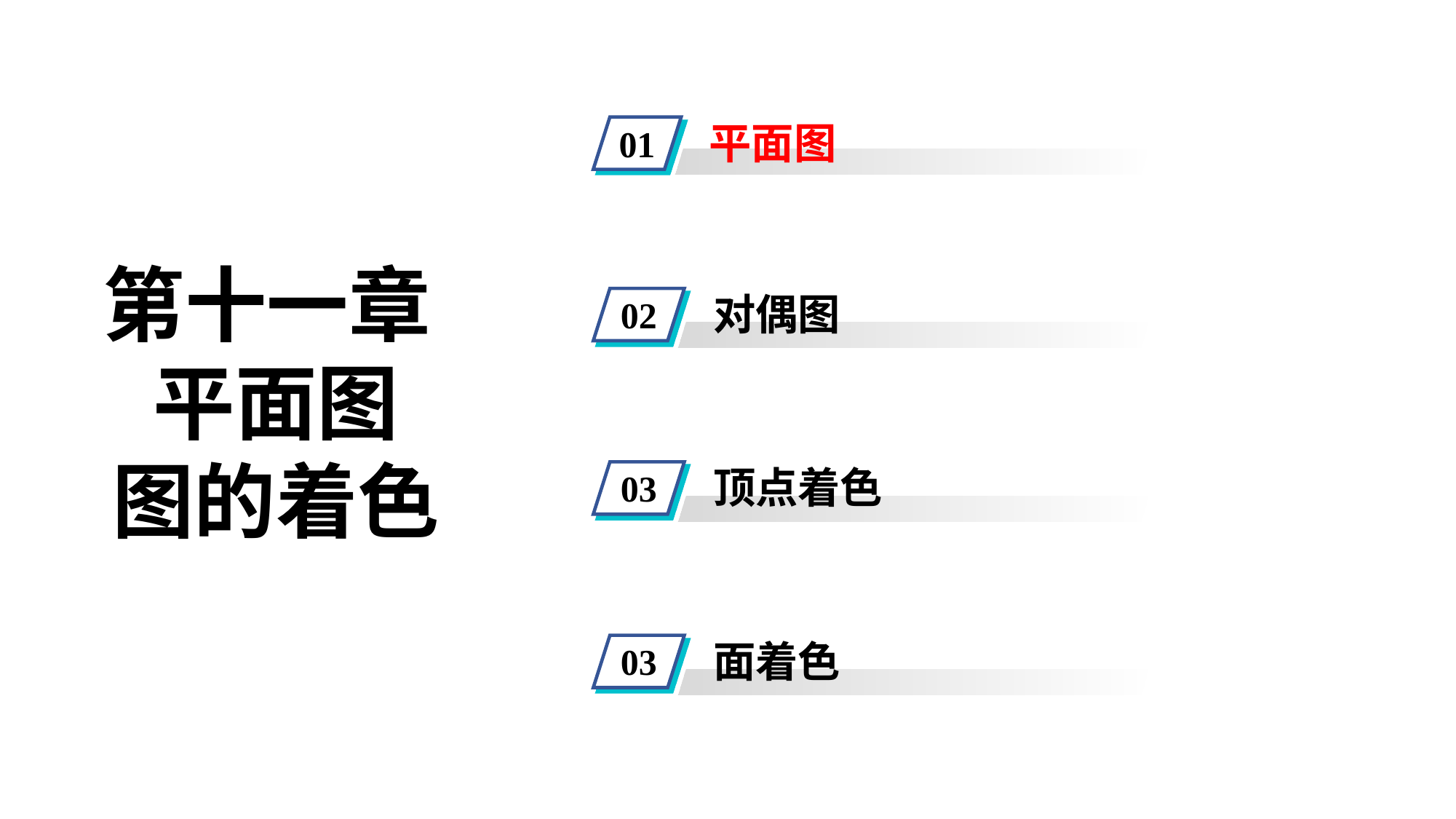

平面图
01

第十一章
平面图
图的着色
对偶图
02

顶点着色
03

面着色
03